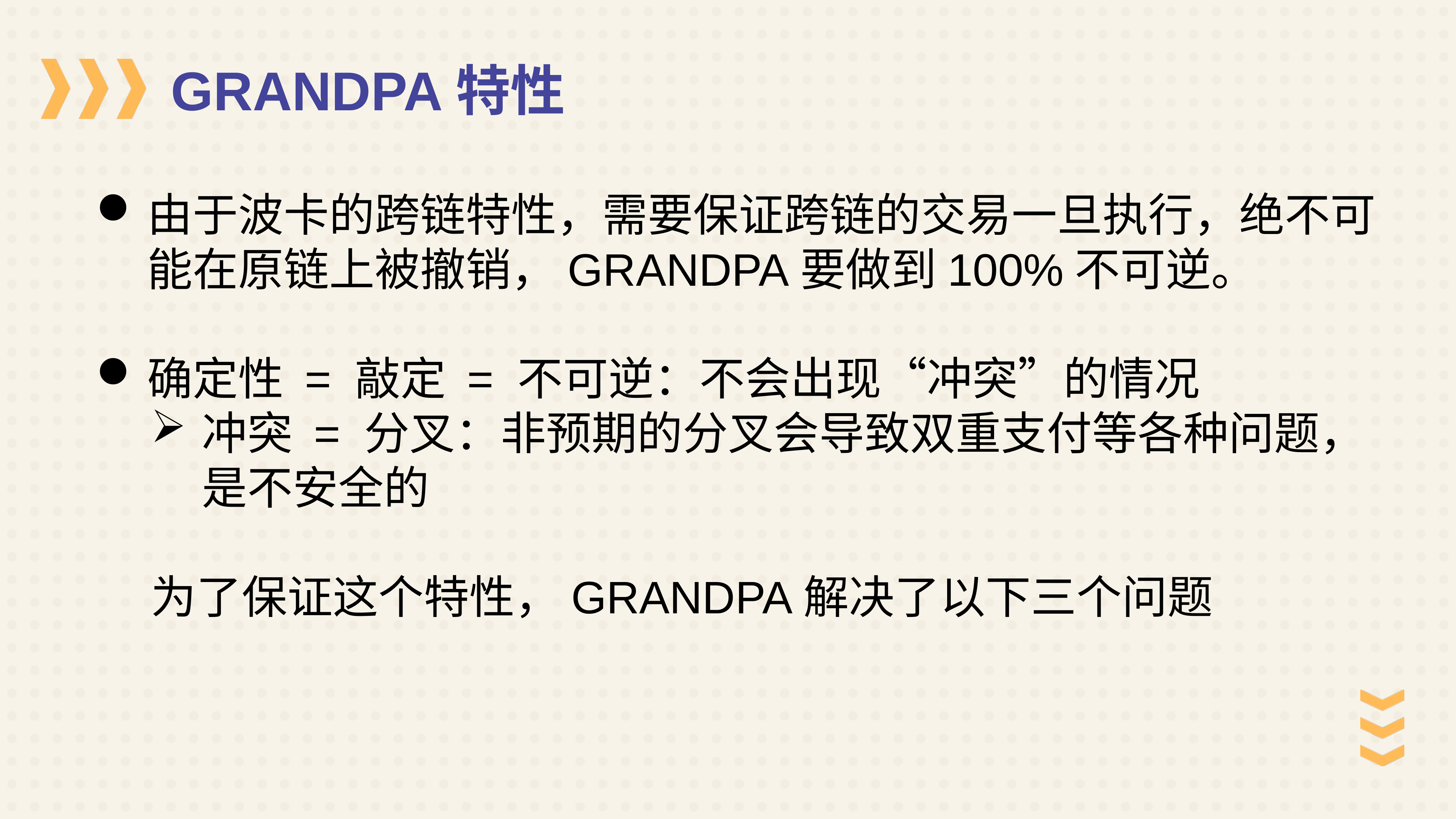

GRANDPA特性
由于波卡的跨链特性，需要保证跨链的交易一旦执行，绝不可能在原链上被撤销，GRANDPA要做到100%不可逆。

确定性 = 敲定 = 不可逆：不会出现“冲突”的情况
冲突 = 分叉：非预期的分叉会导致双重支付等各种问题，是不安全的

为了保证这个特性，GRANDPA解决了以下三个问题